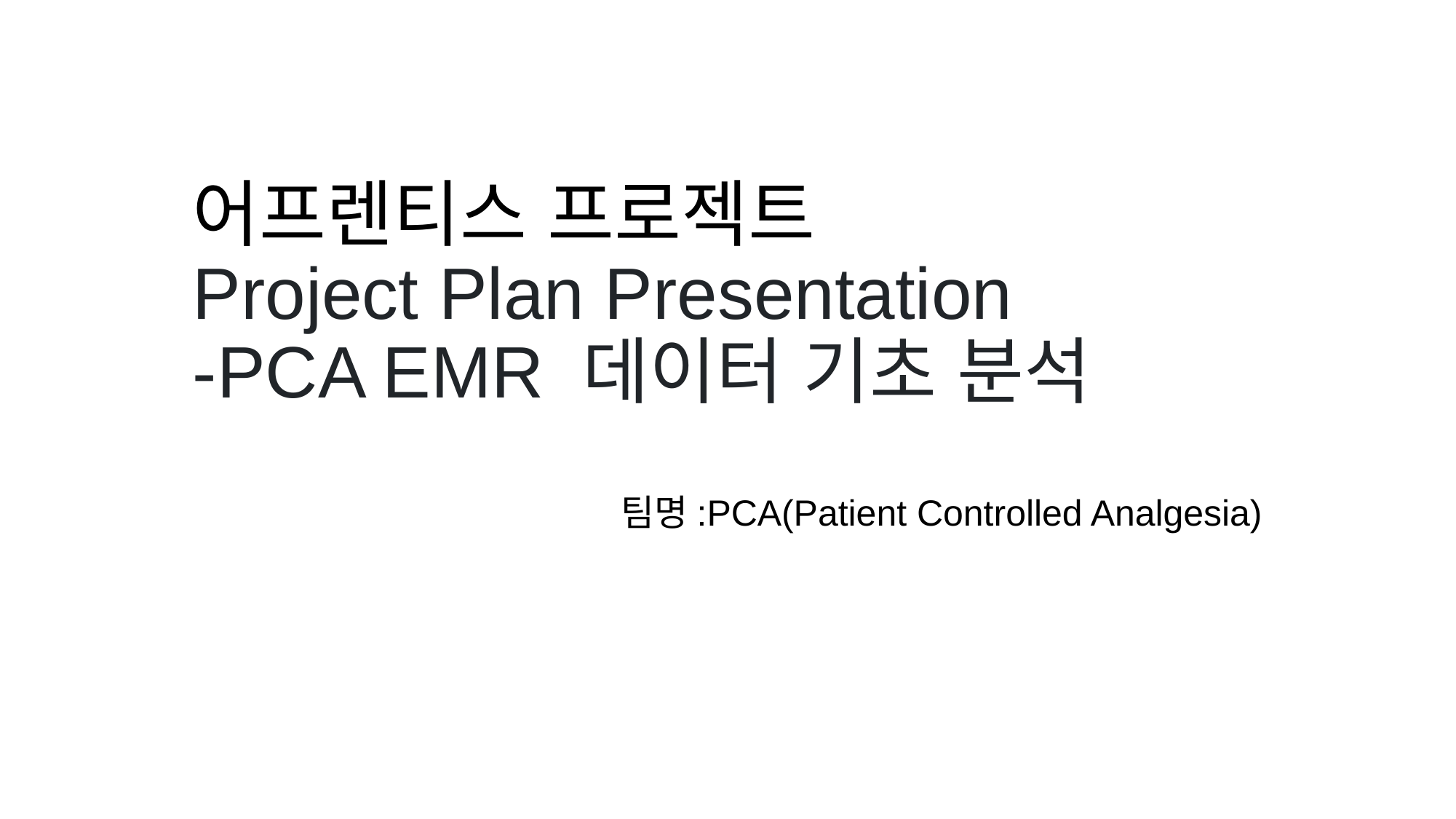

# 어프렌티스 프로젝트 Project Plan Presentation -PCA EMR 데이터 기초 분석

팀명:PCA(Patient Controlled Analgesia)